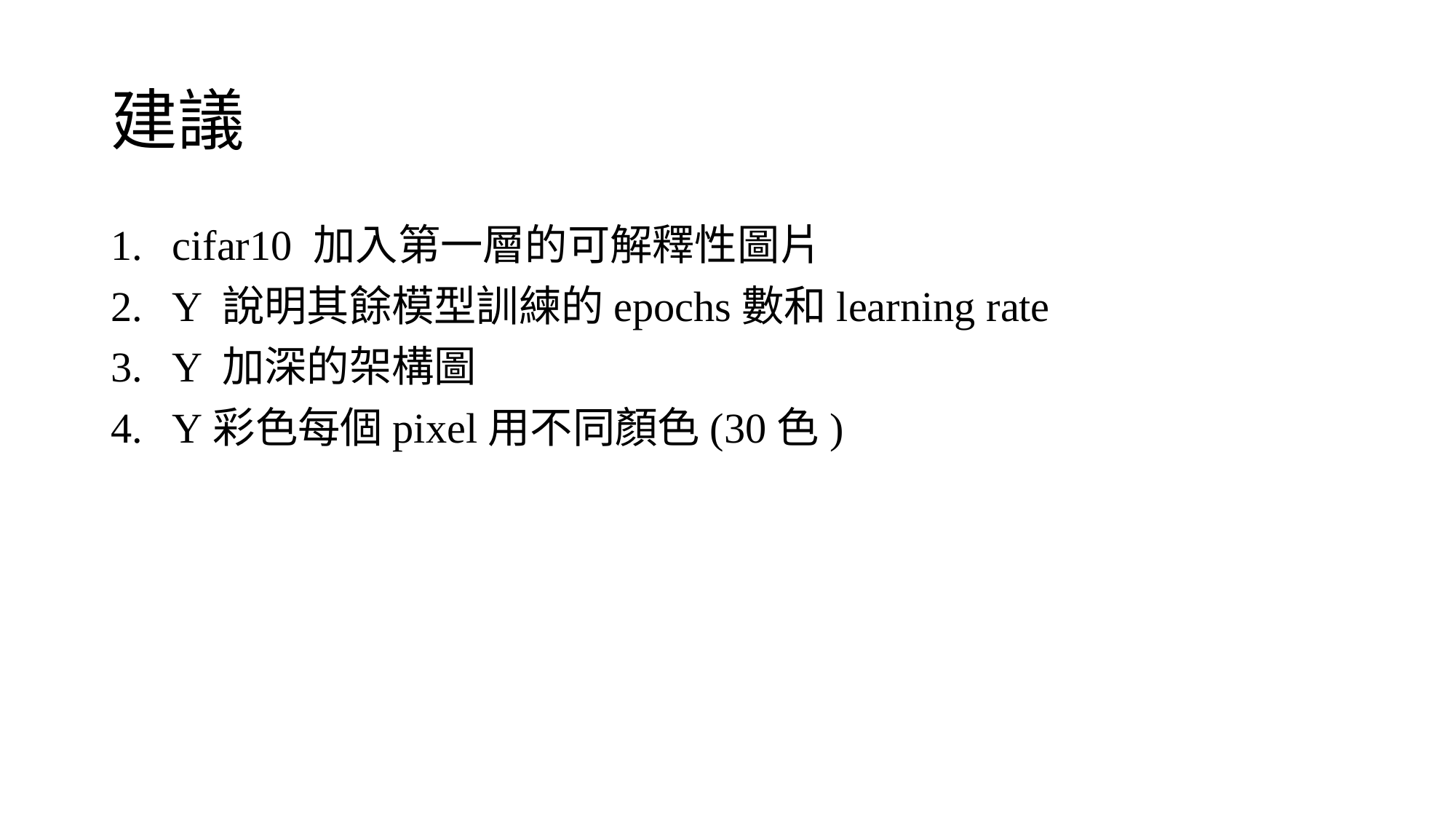

# 建議
cifar10 加入第一層的可解釋性圖片
Y 說明其餘模型訓練的epochs數和learning rate
Y 加深的架構圖
Y彩色每個pixel用不同顏色(30色)